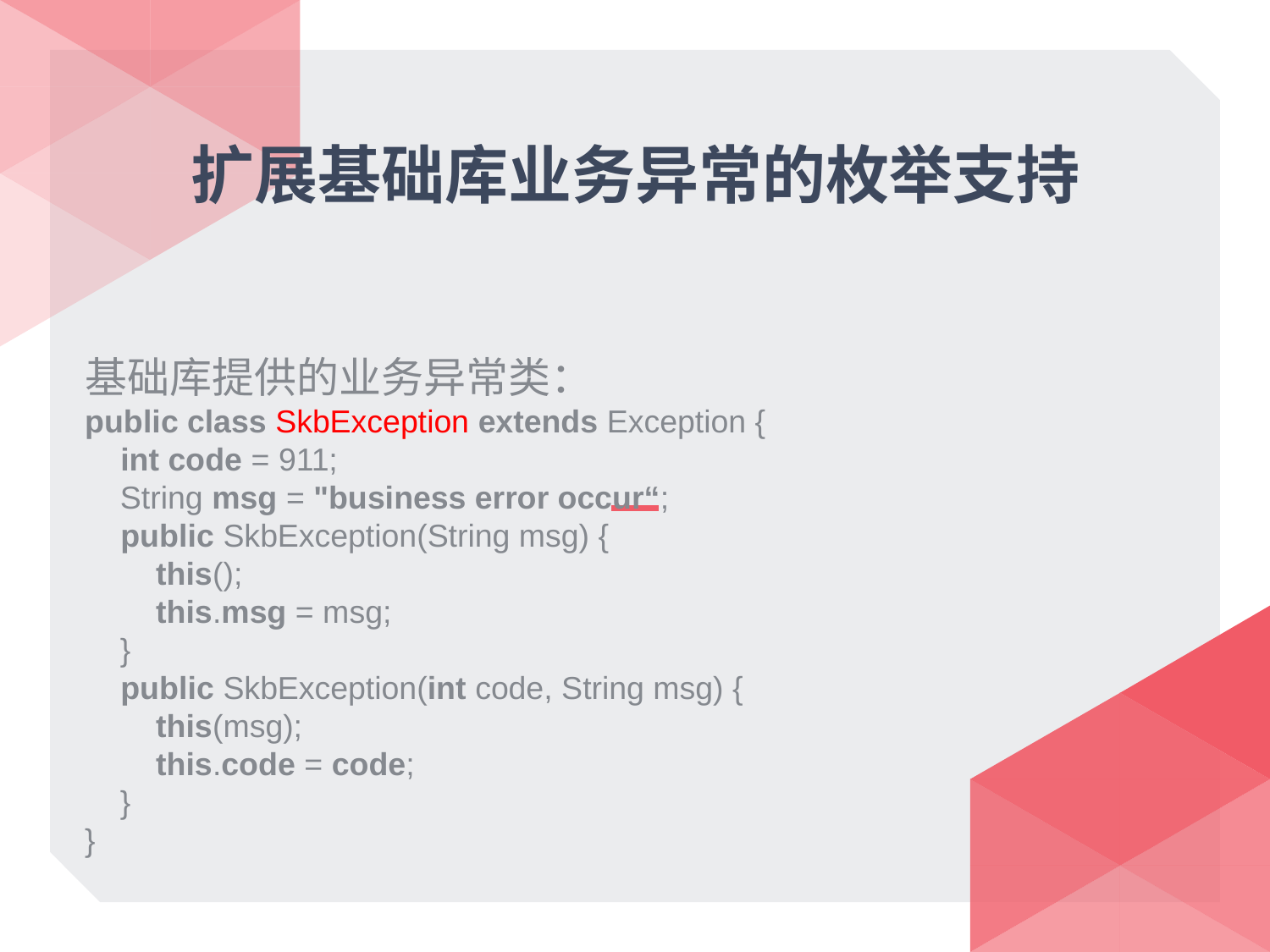

# 扩展基础库业务异常的枚举支持
基础库提供的业务异常类：
public class SkbException extends Exception {
    int code = 911;
    String msg = "business error occur“;
    public SkbException(String msg) {
        this();
        this.msg = msg;
    }
    public SkbException(int code, String msg) {
        this(msg);
        this.code = code;
    }
}